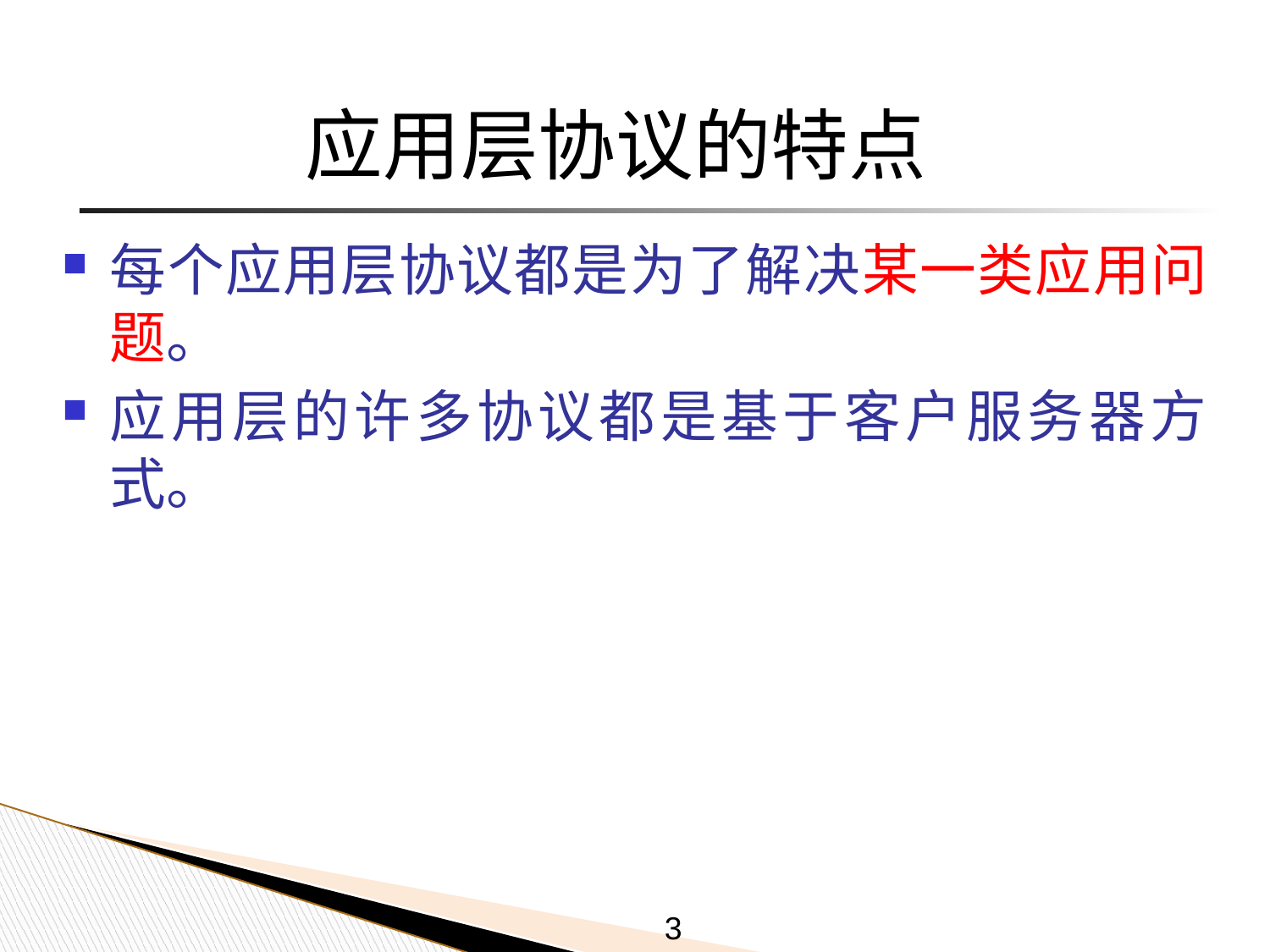

# 应用层协议的特点
每个应用层协议都是为了解决某一类应用问题。
应用层的许多协议都是基于客户服务器方式。
3